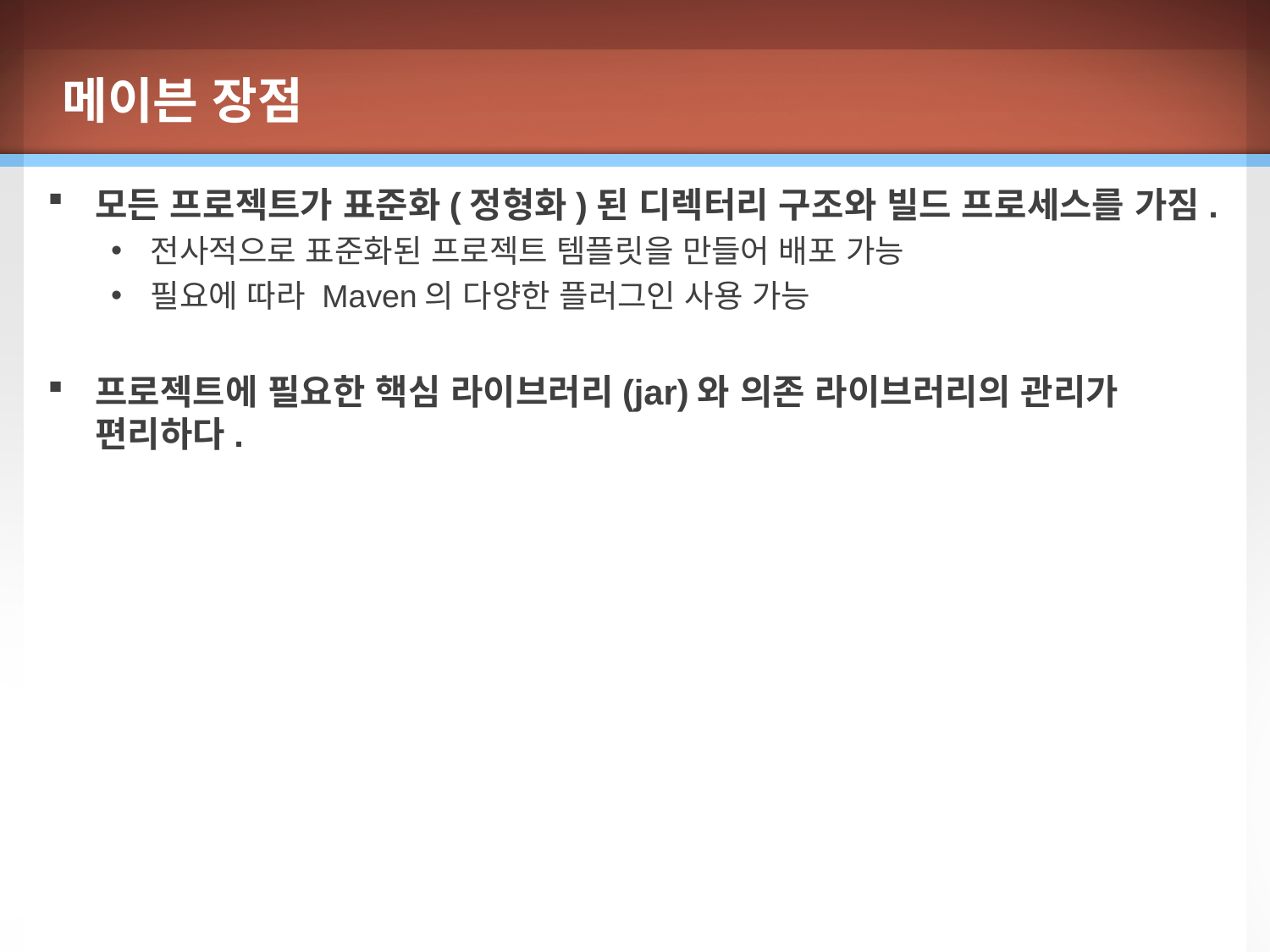

메이븐 장점
모든 프로젝트가 표준화(정형화)된 디렉터리 구조와 빌드 프로세스를 가짐.
전사적으로 표준화된 프로젝트 템플릿을 만들어 배포 가능
필요에 따라 Maven의 다양한 플러그인 사용 가능

프로젝트에 필요한 핵심 라이브러리(jar)와 의존 라이브러리의 관리가 편리하다.